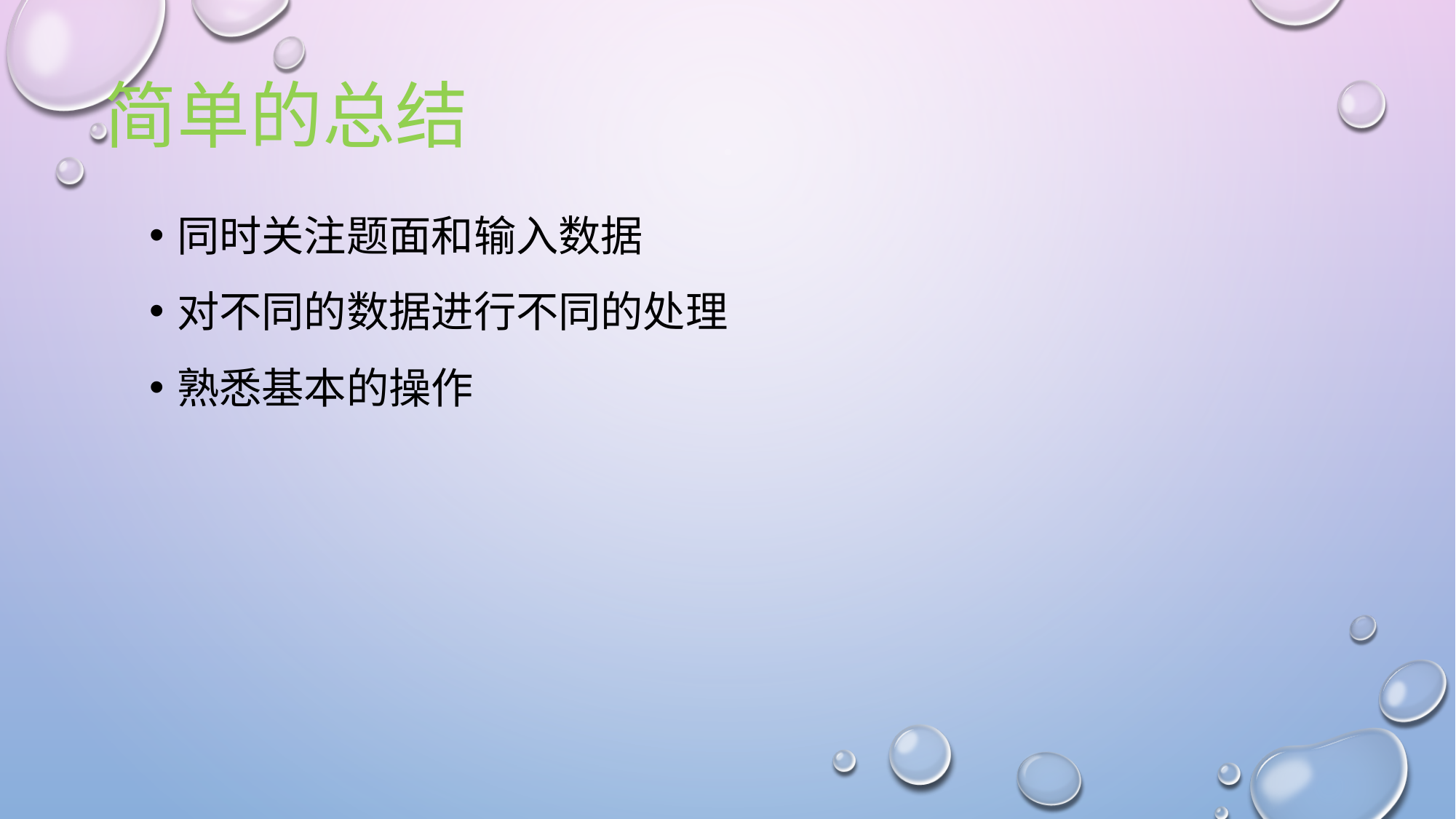

# 简单的总结
同时关注题面和输入数据
对不同的数据进行不同的处理
熟悉基本的操作